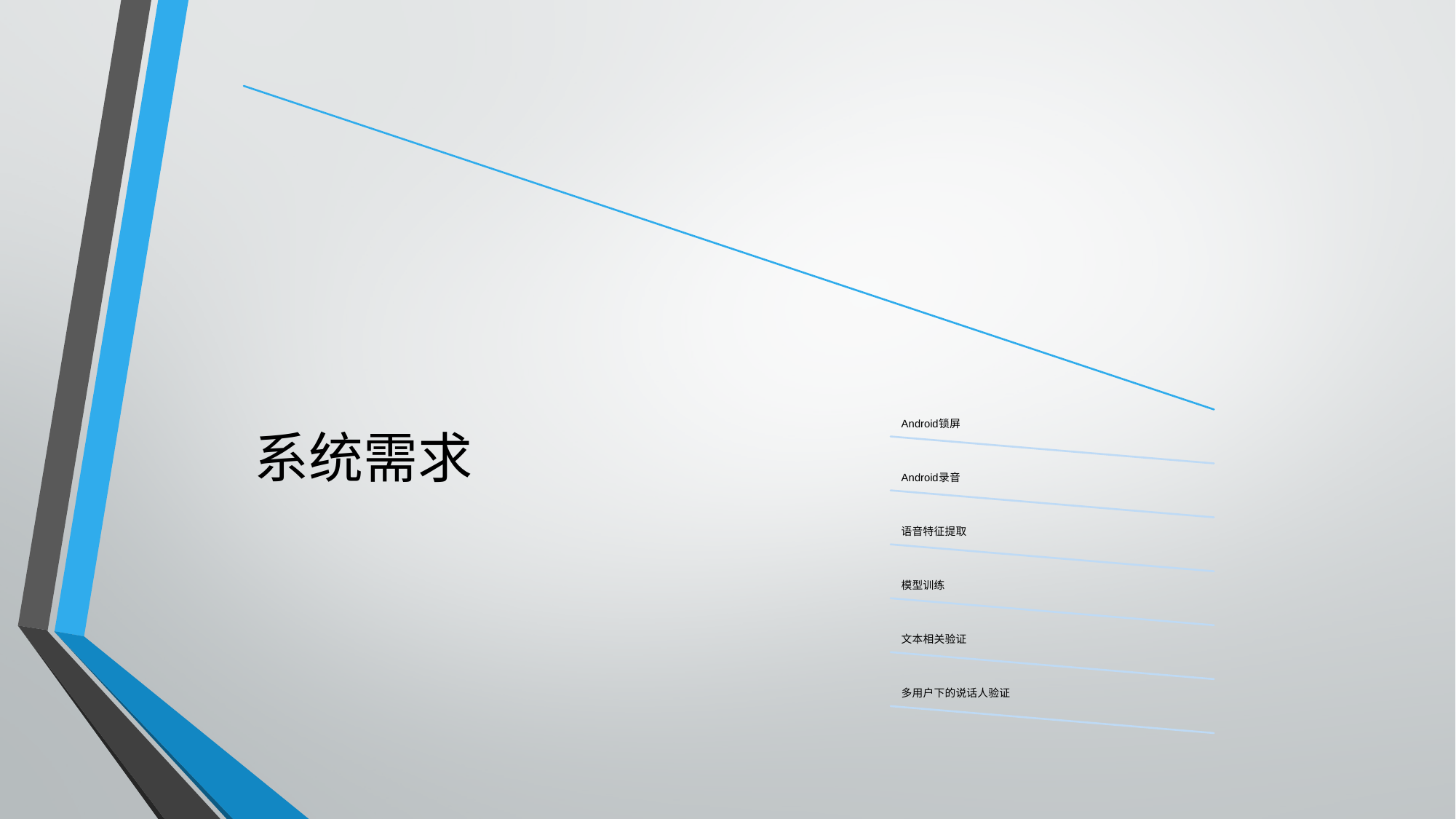

系统需求
Android锁屏
Android录音
语音特征提取
模型训练
文本相关验证
多用户下的说话人验证